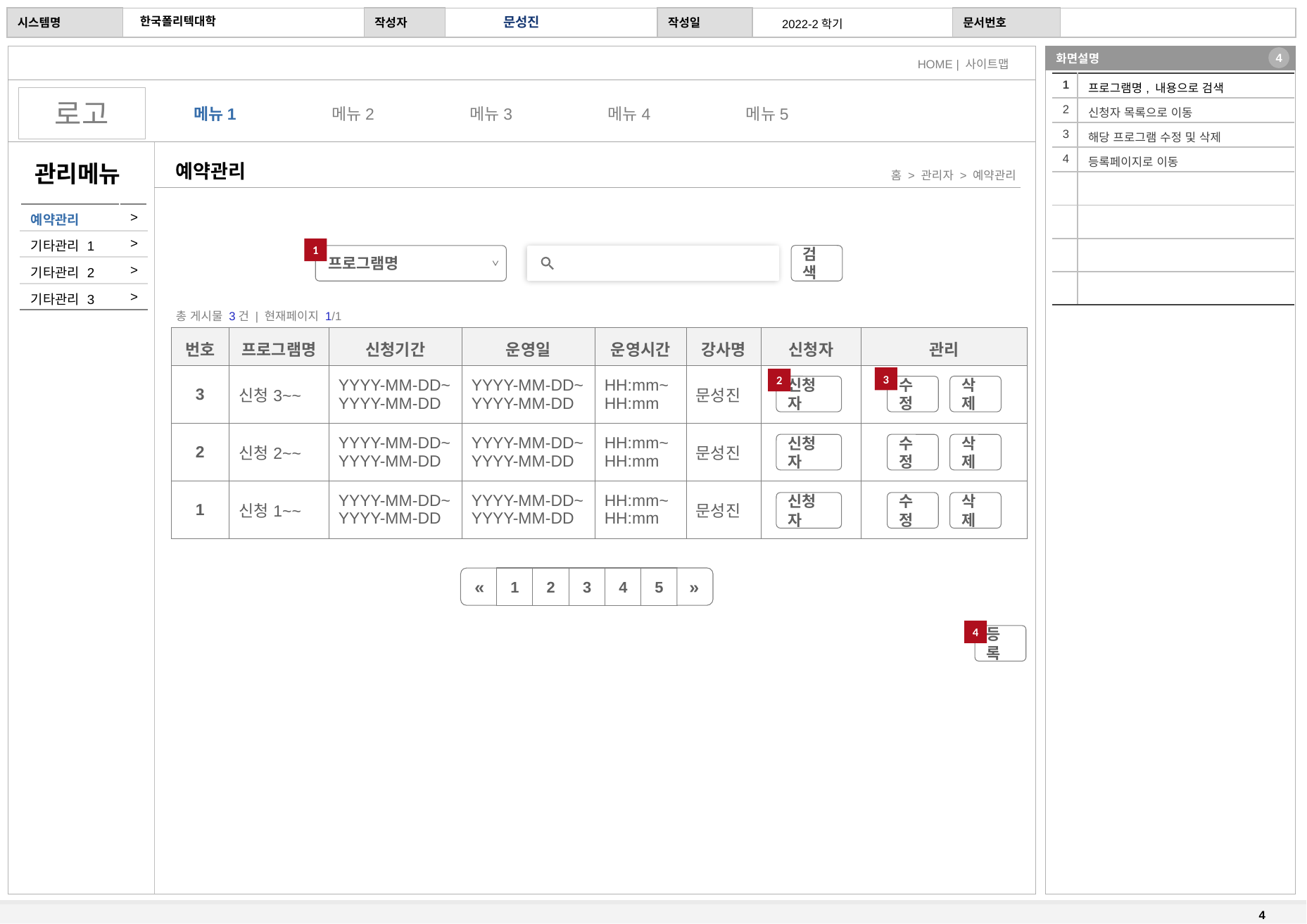

| 1 | 프로그램명, 내용으로 검색 |
| --- | --- |
| 2 | 신청자 목록으로 이동 |
| 3 | 해당 프로그램 수정 및 삭제 |
| 4 | 등록페이지로 이동 |
|  |  |
|  |  |
|  |  |
|  |  |
1
검색
프로그램명

총 게시물 3건 | 현재페이지 1/1
| 번호 | 프로그램명 | 신청기간 | 운영일 | 운영시간 | 강사명 | 신청자 | 관리 |
| --- | --- | --- | --- | --- | --- | --- | --- |
| 3 | 신청3~~ | YYYY-MM-DD~ YYYY-MM-DD | YYYY-MM-DD~ YYYY-MM-DD | HH:mm~ HH:mm | 문성진 |  |  |
| 2 | 신청2~~ | YYYY-MM-DD~ YYYY-MM-DD | YYYY-MM-DD~ YYYY-MM-DD | HH:mm~ HH:mm | 문성진 |  |  |
| 1 | 신청1~~ | YYYY-MM-DD~ YYYY-MM-DD | YYYY-MM-DD~ YYYY-MM-DD | HH:mm~ HH:mm | 문성진 |  |  |
3
2
수정
삭제
신청자
수정
삭제
신청자
수정
삭제
신청자
1
2
3
4
5
«
»
4
등록